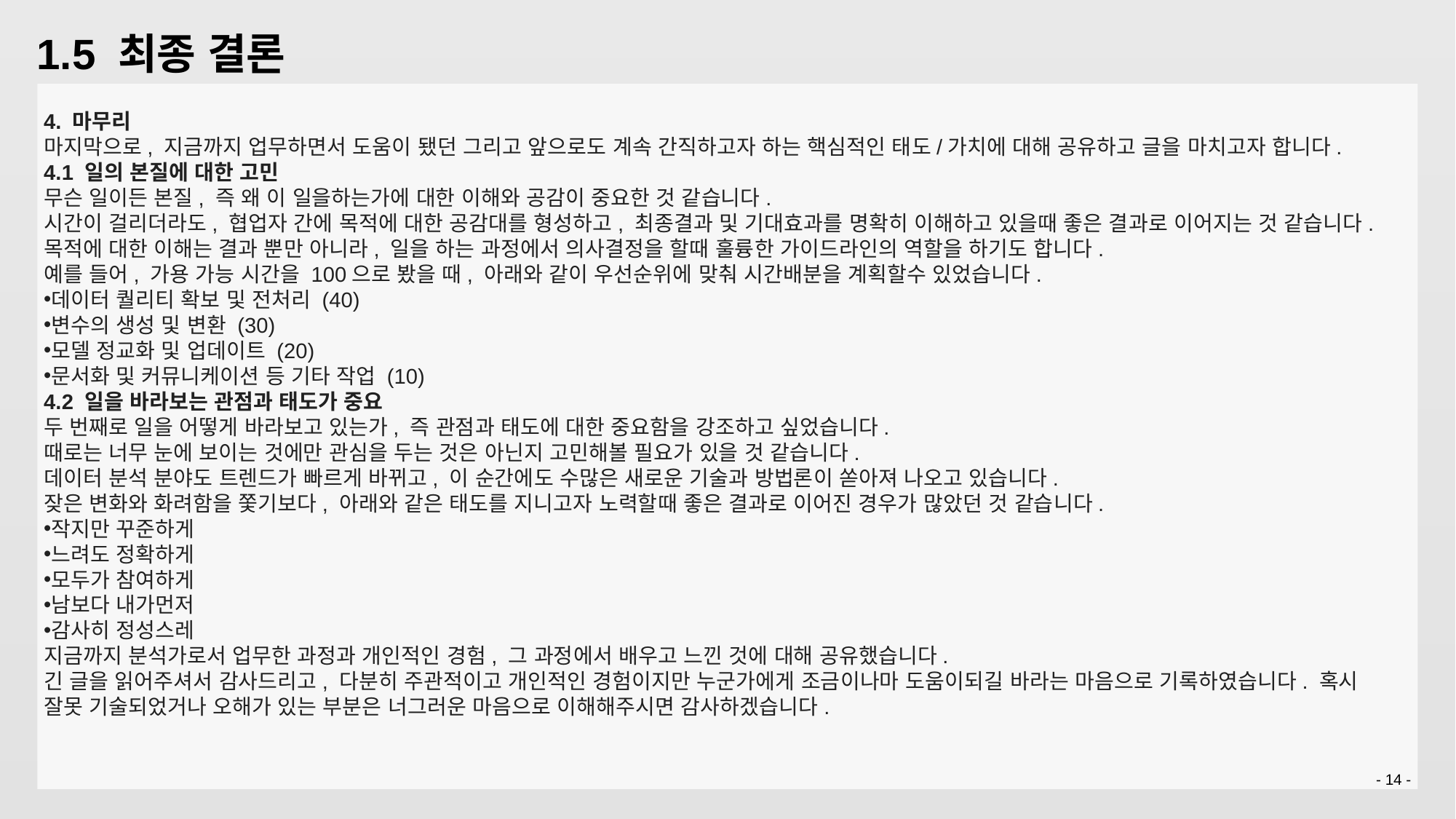

1.5 최종 결론
4. 마무리
마지막으로, 지금까지 업무하면서 도움이 됐던 그리고 앞으로도 계속 간직하고자 하는 핵심적인 태도/가치에 대해 공유하고 글을 마치고자 합니다.
4.1 일의 본질에 대한 고민
무슨 일이든 본질, 즉 왜 이 일을하는가에 대한 이해와 공감이 중요한 것 같습니다.
시간이 걸리더라도, 협업자 간에 목적에 대한 공감대를 형성하고, 최종결과 및 기대효과를 명확히 이해하고 있을때 좋은 결과로 이어지는 것 같습니다.
목적에 대한 이해는 결과 뿐만 아니라, 일을 하는 과정에서 의사결정을 할때 훌륭한 가이드라인의 역할을 하기도 합니다.
예를 들어, 가용 가능 시간을 100으로 봤을 때, 아래와 같이 우선순위에 맞춰 시간배분을 계획할수 있었습니다.
데이터 퀄리티 확보 및 전처리 (40)
변수의 생성 및 변환 (30)
모델 정교화 및 업데이트 (20)
문서화 및 커뮤니케이션 등 기타 작업 (10)
4.2 일을 바라보는 관점과 태도가 중요
두 번째로 일을 어떻게 바라보고 있는가, 즉 관점과 태도에 대한 중요함을 강조하고 싶었습니다.
때로는 너무 눈에 보이는 것에만 관심을 두는 것은 아닌지 고민해볼 필요가 있을 것 같습니다.
데이터 분석 분야도 트렌드가 빠르게 바뀌고, 이 순간에도 수많은 새로운 기술과 방법론이 쏟아져 나오고 있습니다.
잦은 변화와 화려함을 쫓기보다, 아래와 같은 태도를 지니고자 노력할때 좋은 결과로 이어진 경우가 많았던 것 같습니다.
작지만 꾸준하게
느려도 정확하게
모두가 참여하게
남보다 내가먼저
감사히 정성스레
지금까지 분석가로서 업무한 과정과 개인적인 경험, 그 과정에서 배우고 느낀 것에 대해 공유했습니다.
긴 글을 읽어주셔서 감사드리고, 다분히 주관적이고 개인적인 경험이지만 누군가에게 조금이나마 도움이되길 바라는 마음으로 기록하였습니다. 혹시 잘못 기술되었거나 오해가 있는 부분은 너그러운 마음으로 이해해주시면 감사하겠습니다.
- 14 -